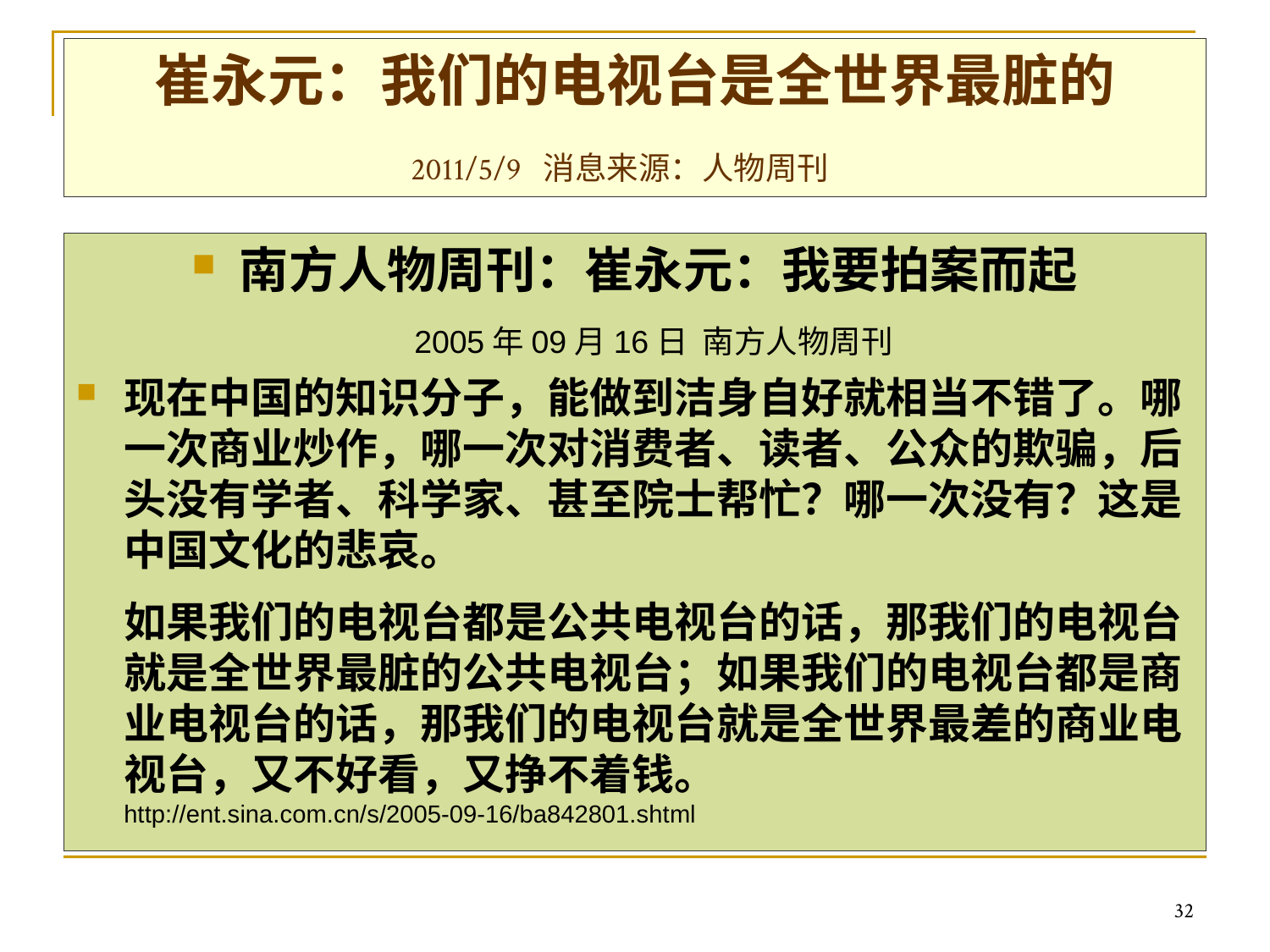

# 崔永元：我们的电视台是全世界最脏的 2011/5/9  消息来源：人物周刊
南方人物周刊：崔永元：我要拍案而起
	2005年09月16日  南方人物周刊
现在中国的知识分子，能做到洁身自好就相当不错了。哪一次商业炒作，哪一次对消费者、读者、公众的欺骗，后头没有学者、科学家、甚至院士帮忙？哪一次没有？这是中国文化的悲哀。
如果我们的电视台都是公共电视台的话，那我们的电视台就是全世界最脏的公共电视台；如果我们的电视台都是商业电视台的话，那我们的电视台就是全世界最差的商业电视台，又不好看，又挣不着钱。
http://ent.sina.com.cn/s/2005-09-16/ba842801.shtml
32